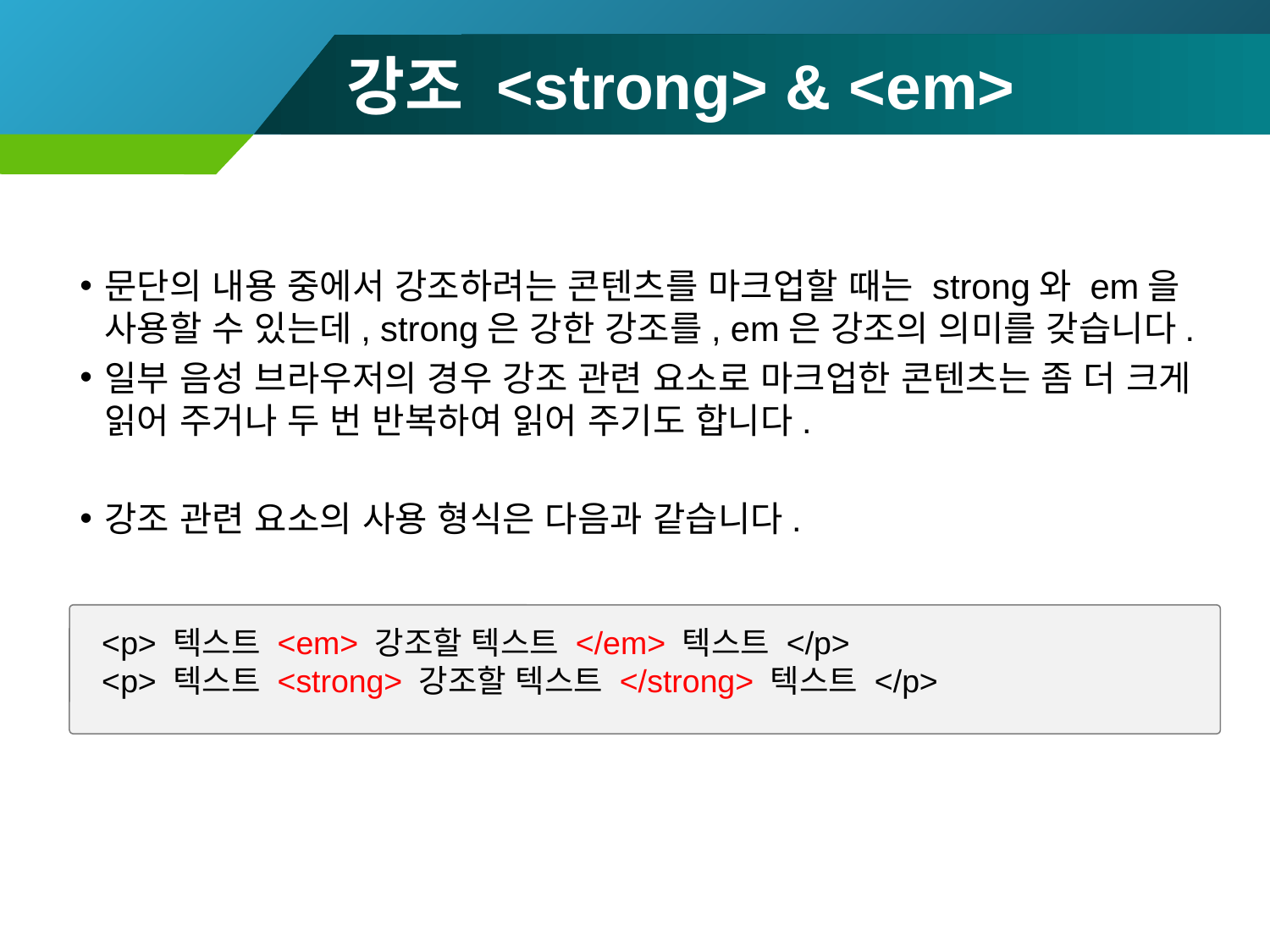

# 강조 <strong> & <em>
문단의 내용 중에서 강조하려는 콘텐츠를 마크업할 때는 strong와 em을 사용할 수 있는데, strong은 강한 강조를, em은 강조의 의미를 갖습니다.
일부 음성 브라우저의 경우 강조 관련 요소로 마크업한 콘텐츠는 좀 더 크게 읽어 주거나 두 번 반복하여 읽어 주기도 합니다.

강조 관련 요소의 사용 형식은 다음과 같습니다.

<p> 텍스트 <em> 강조할 텍스트 </em> 텍스트 </p>
<p> 텍스트 <strong> 강조할 텍스트 </strong> 텍스트 </p>